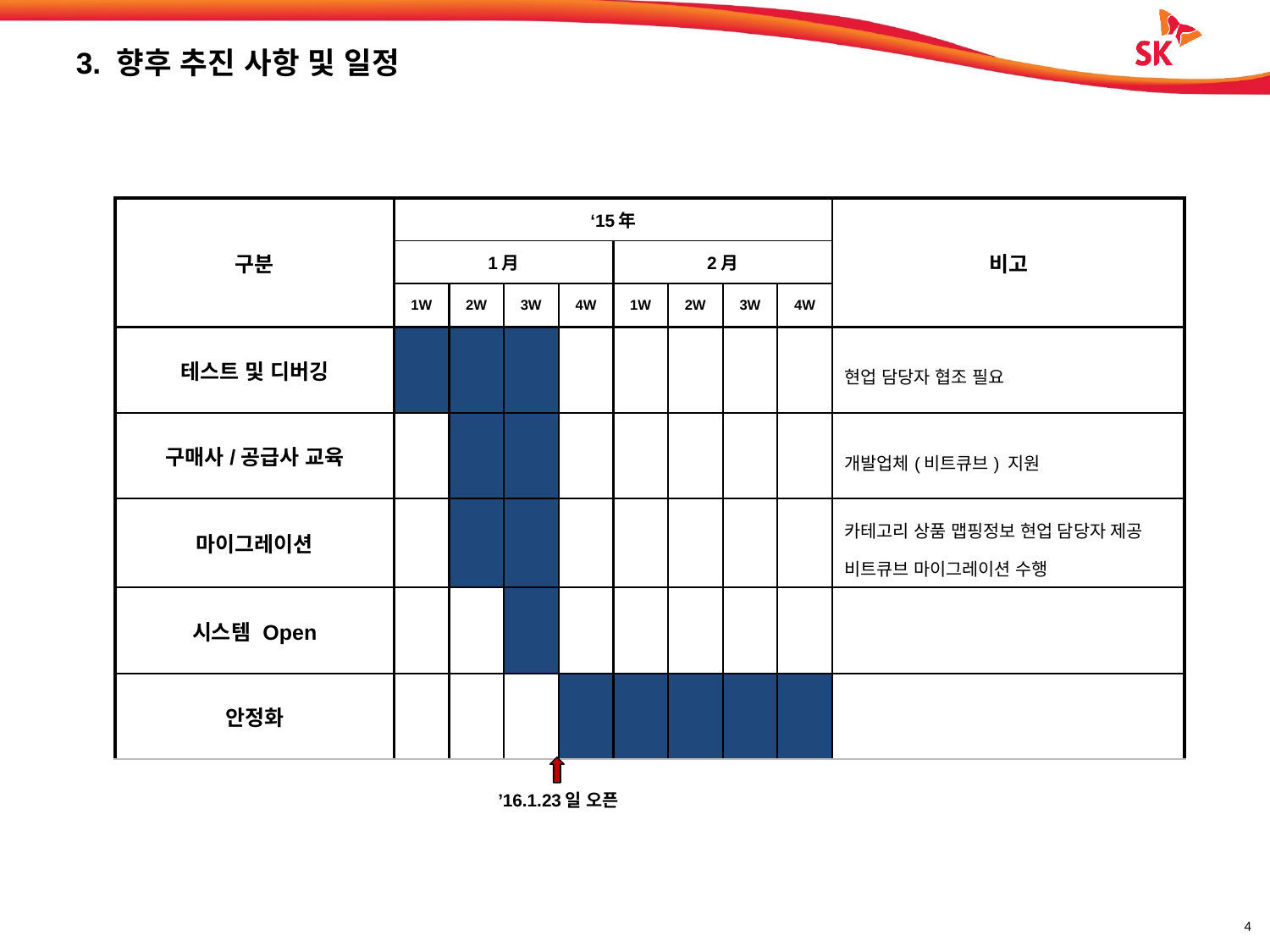

# 3. 향후 추진 사항 및 일정
| 구분 | ‘15年 |  |  |  |  |  |  |  | 비고 |
| --- | --- | --- | --- | --- | --- | --- | --- | --- | --- |
|  | 1月 |  |  |  | 2月 |  |  |  |  |
|  | 1W | 2W | 3W | 4W | 1W | 2W | 3W | 4W |  |
| 테스트 및 디버깅 |  |  |  |  |  |  |  |  | 현업 담당자 협조 필요 |
| 구매사/공급사 교육 |  |  |  |  |  |  |  |  | 개발업체(비트큐브) 지원 |
| 마이그레이션 |  |  |  |  |  |  |  |  | 카테고리 상품 맵핑정보 현업 담당자 제공 비트큐브 마이그레이션 수행 |
| 시스템 Open |  |  |  |  |  |  |  |  |  |
| 안정화 |  |  |  |  |  |  |  |  |  |

’16.1.23일 오픈